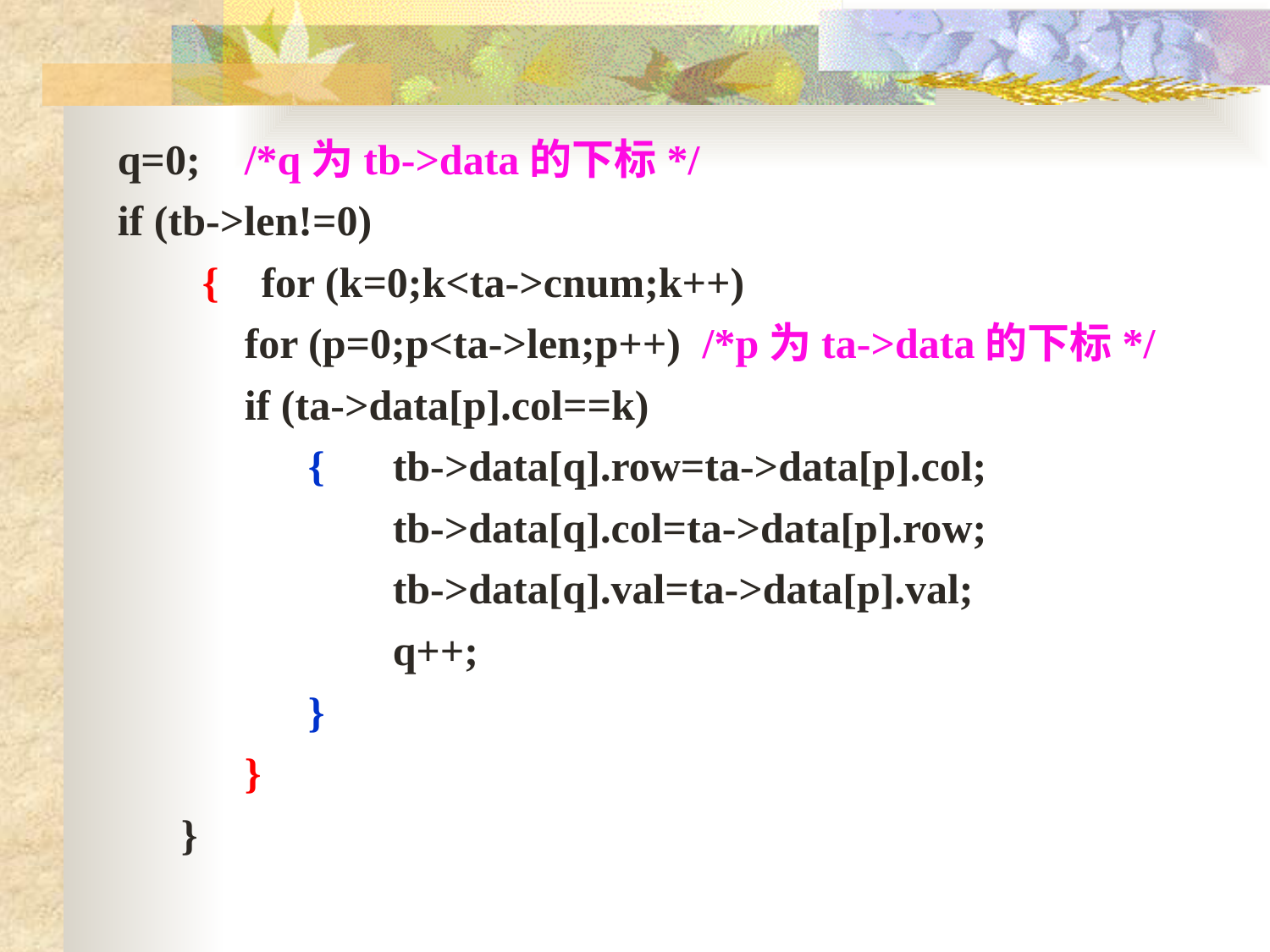

q=0;	/*q为tb->data的下标*/
if (tb->len!=0)
        {    for (k=0;k<ta->cnum;k++)
	for (p=0;p<ta->len;p++)  /*p为ta->data的下标*/
	if (ta->data[p].col==k)
                  {	  tb->data[q].row=ta->data[p].col;
                     	  tb->data[q].col=ta->data[p].row;
                     	  tb->data[q].val=ta->data[p].val;
                     	  q++;
                  }
            }
      }